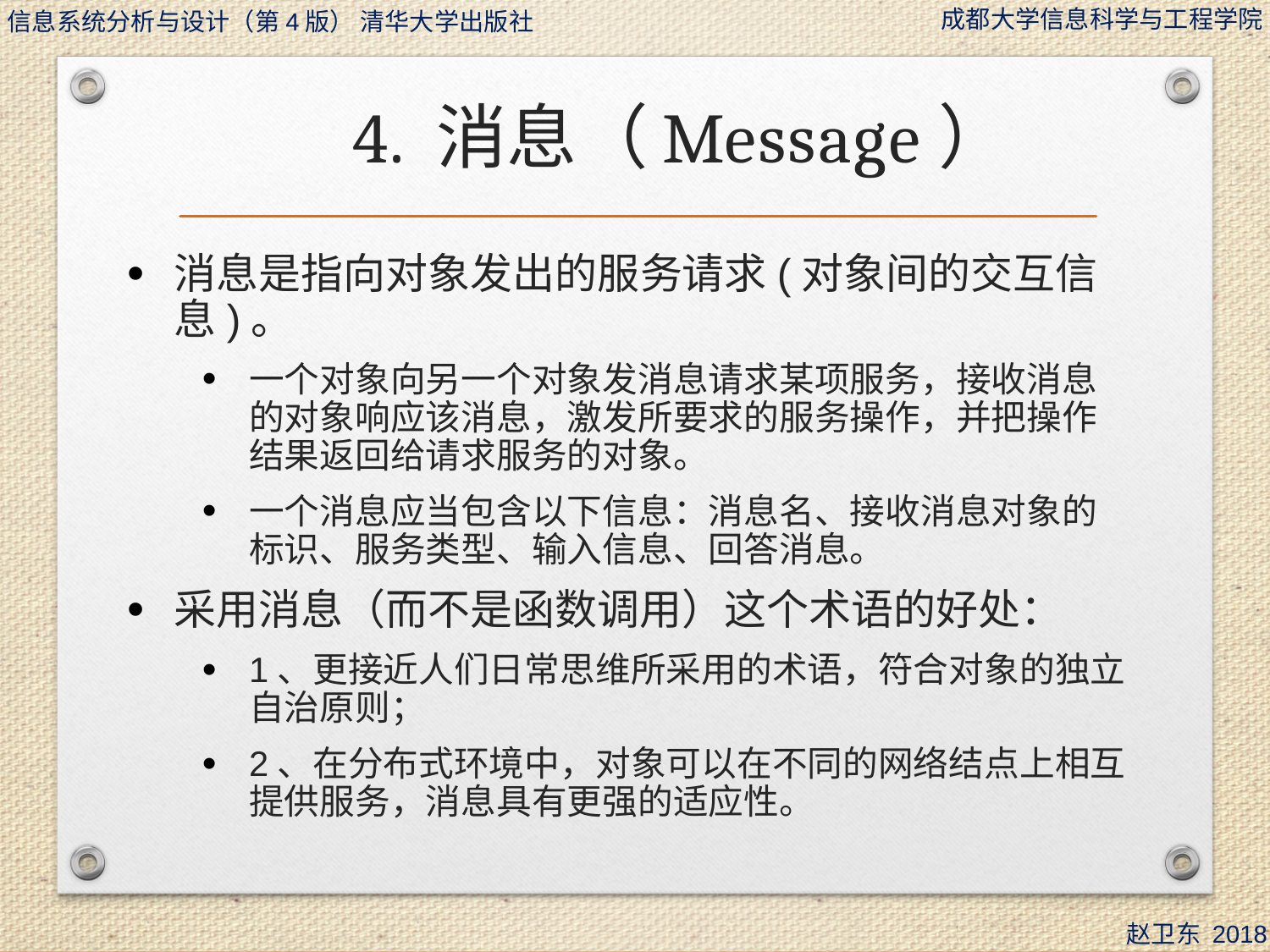

# 4. 消息（Message）
消息是指向对象发出的服务请求(对象间的交互信息)。
一个对象向另一个对象发消息请求某项服务，接收消息的对象响应该消息，激发所要求的服务操作，并把操作结果返回给请求服务的对象。
一个消息应当包含以下信息：消息名、接收消息对象的标识、服务类型、输入信息、回答消息。
采用消息（而不是函数调用）这个术语的好处：
1、更接近人们日常思维所采用的术语，符合对象的独立自治原则；
2、在分布式环境中，对象可以在不同的网络结点上相互提供服务，消息具有更强的适应性。